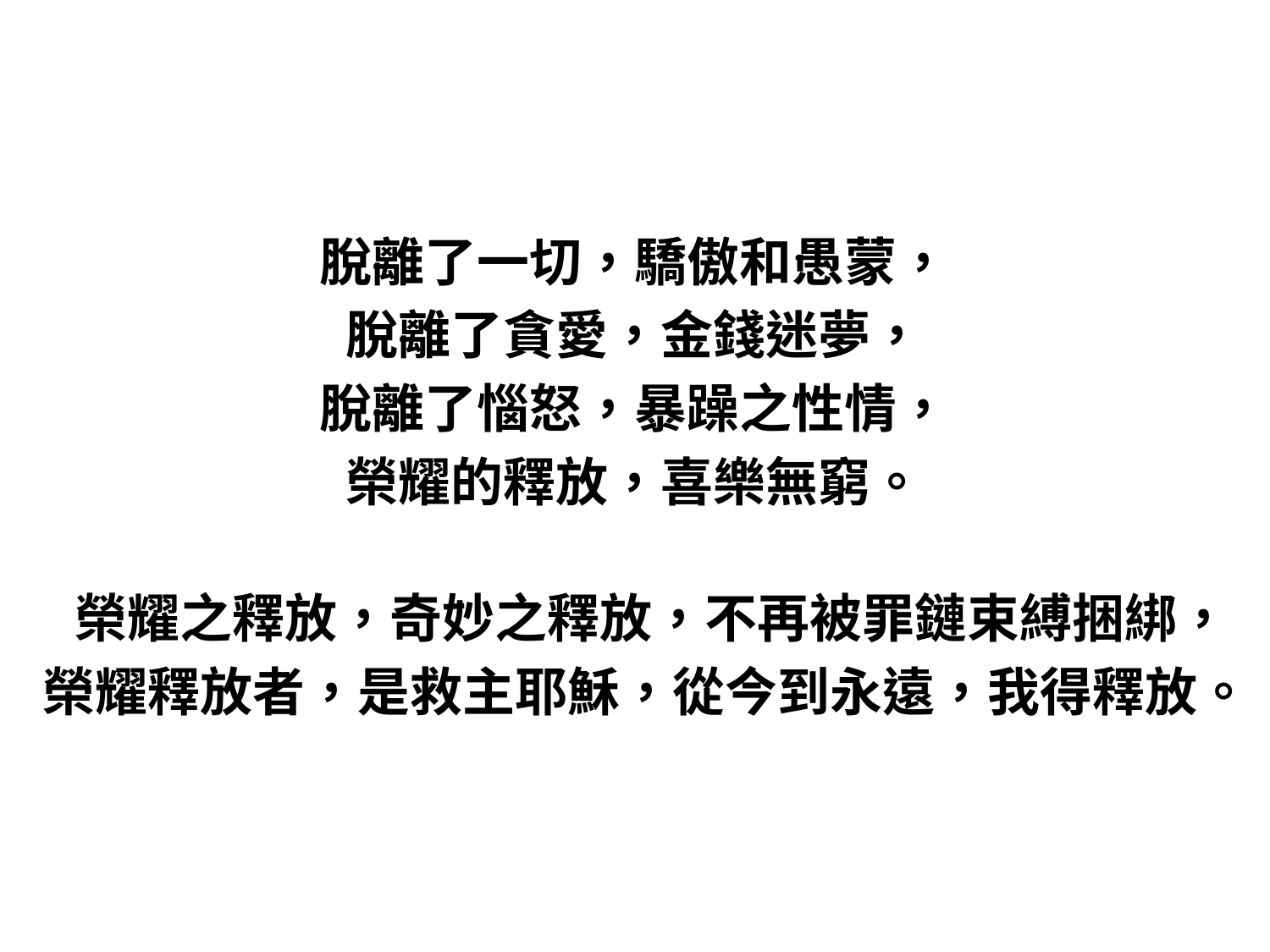

#
脫離了一切，驕傲和愚蒙，
脫離了貪愛，金錢迷夢，
脫離了惱怒，暴躁之性情，
榮耀的釋放，喜樂無窮。
  榮耀之釋放，奇妙之釋放，不再被罪鏈束縛捆綁，
 榮耀釋放者，是救主耶穌，從今到永遠，我得釋放。